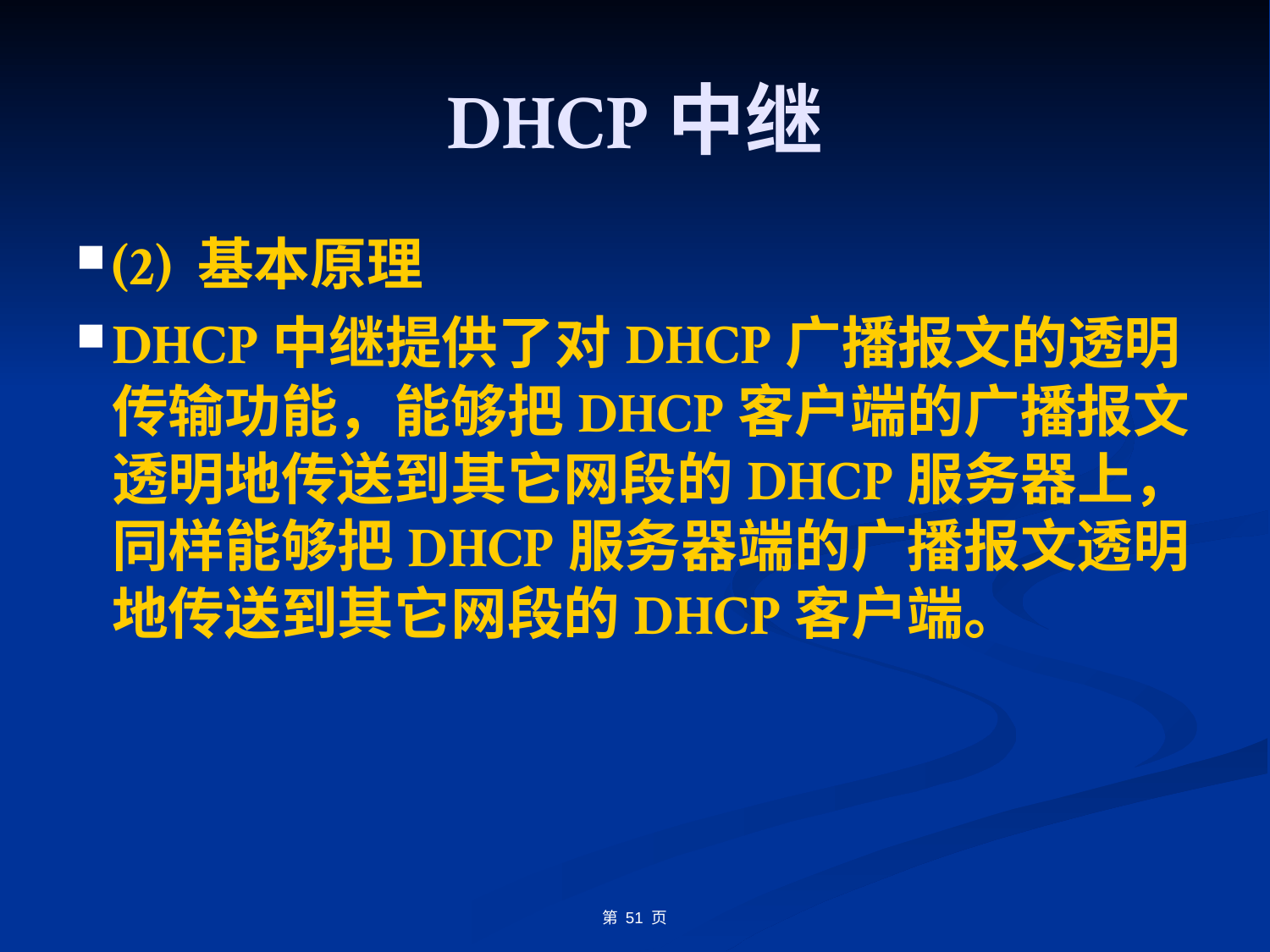

# DHCP中继
(2) 基本原理
DHCP中继提供了对DHCP广播报文的透明传输功能，能够把DHCP客户端的广播报文透明地传送到其它网段的DHCP服务器上，同样能够把DHCP服务器端的广播报文透明地传送到其它网段的DHCP客户端。
第 51 页